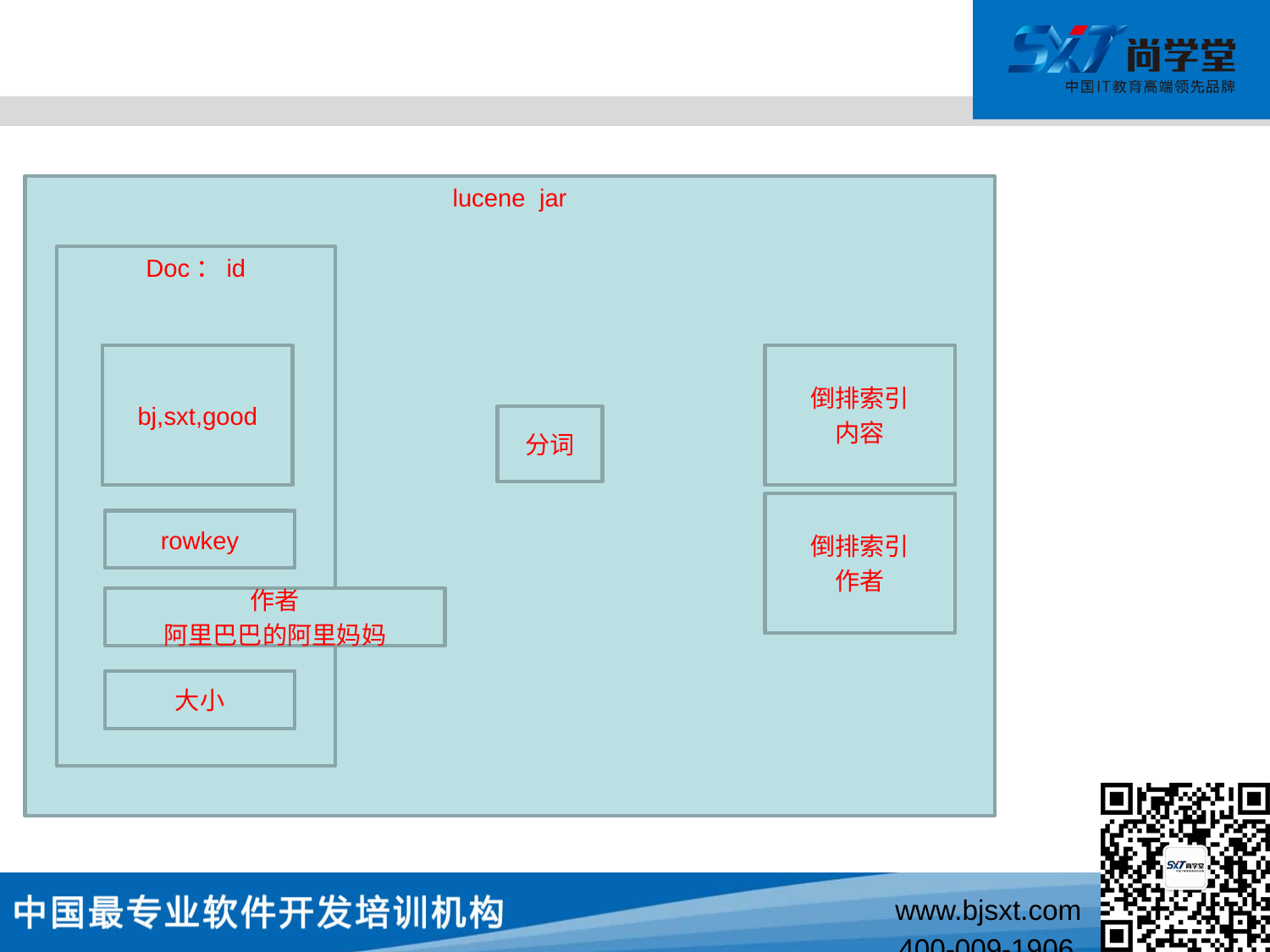

#
lucene  jar
Doc：id
bj,sxt,good
倒排索引
内容
分词
倒排索引
作者
rowkey
作者
阿里巴巴的阿里妈妈
大小